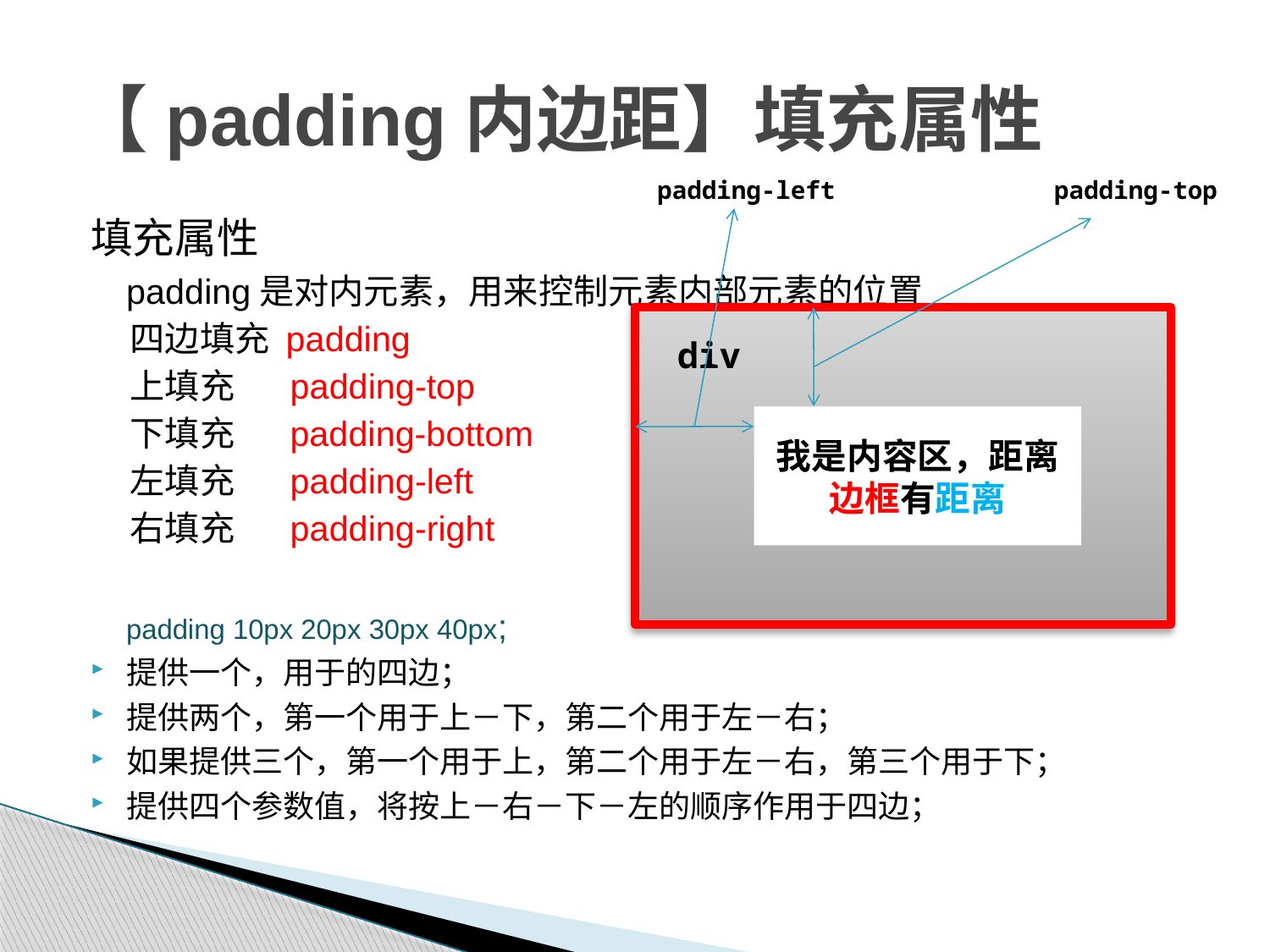

# 【padding内边距】填充属性
padding-left
padding-top
填充属性
	padding是对内元素，用来控制元素内部元素的位置
四边填充 padding
上填充      padding-top
下填充      padding-bottom
左填充      padding-left
右填充      padding-right

	padding 10px 20px 30px 40px;
提供一个，用于的四边；
提供两个，第一个用于上－下，第二个用于左－右；
如果提供三个，第一个用于上，第二个用于左－右，第三个用于下；
提供四个参数值，将按上－右－下－左的顺序作用于四边；

div
我是内容区，距离边框有距离